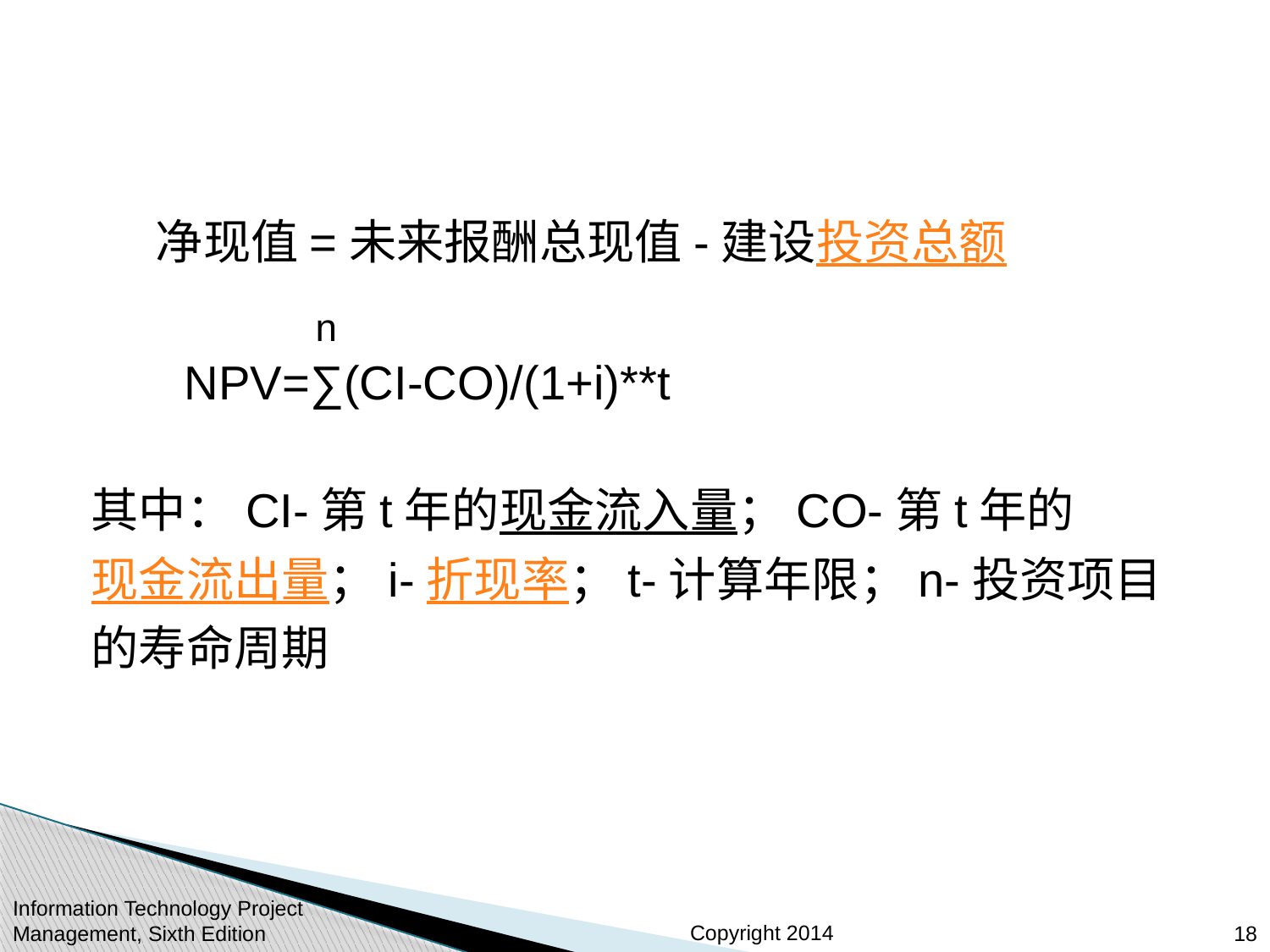

#
     净现值=未来报酬总现值-建设投资总额

       NPV=∑(CI-CO)/(1+i)**t

其中：CI-第t年的现金流入量；CO-第t年的现金流出量；i-折现率；t-计算年限；n-投资项目的寿命周期

n
Information Technology Project Management, Sixth Edition
18